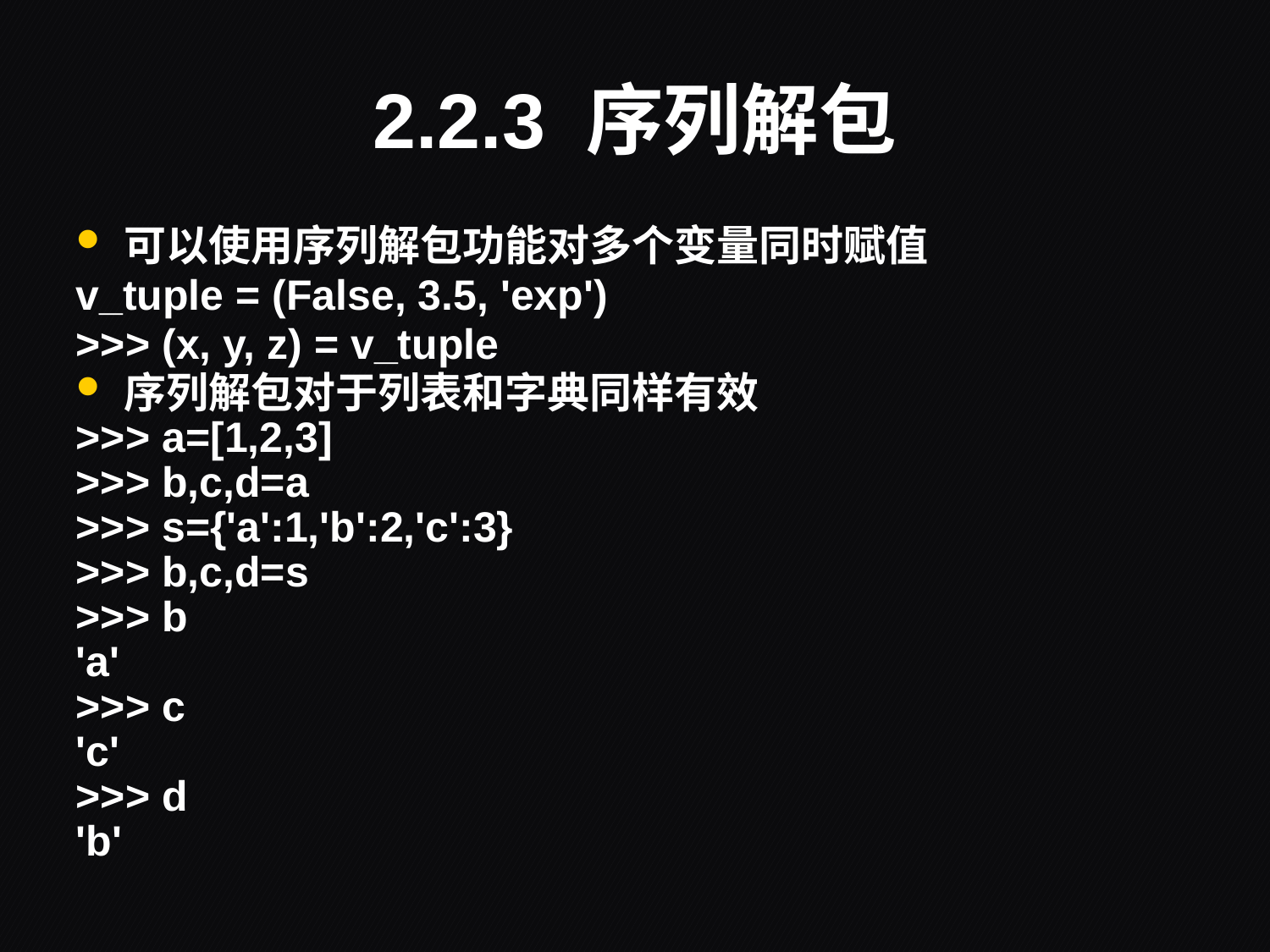

# 2.2.3 序列解包
可以使用序列解包功能对多个变量同时赋值
v_tuple = (False, 3.5, 'exp')
>>> (x, y, z) = v_tuple
序列解包对于列表和字典同样有效
>>> a=[1,2,3]
>>> b,c,d=a
>>> s={'a':1,'b':2,'c':3}
>>> b,c,d=s
>>> b
'a'
>>> c
'c'
>>> d
'b'